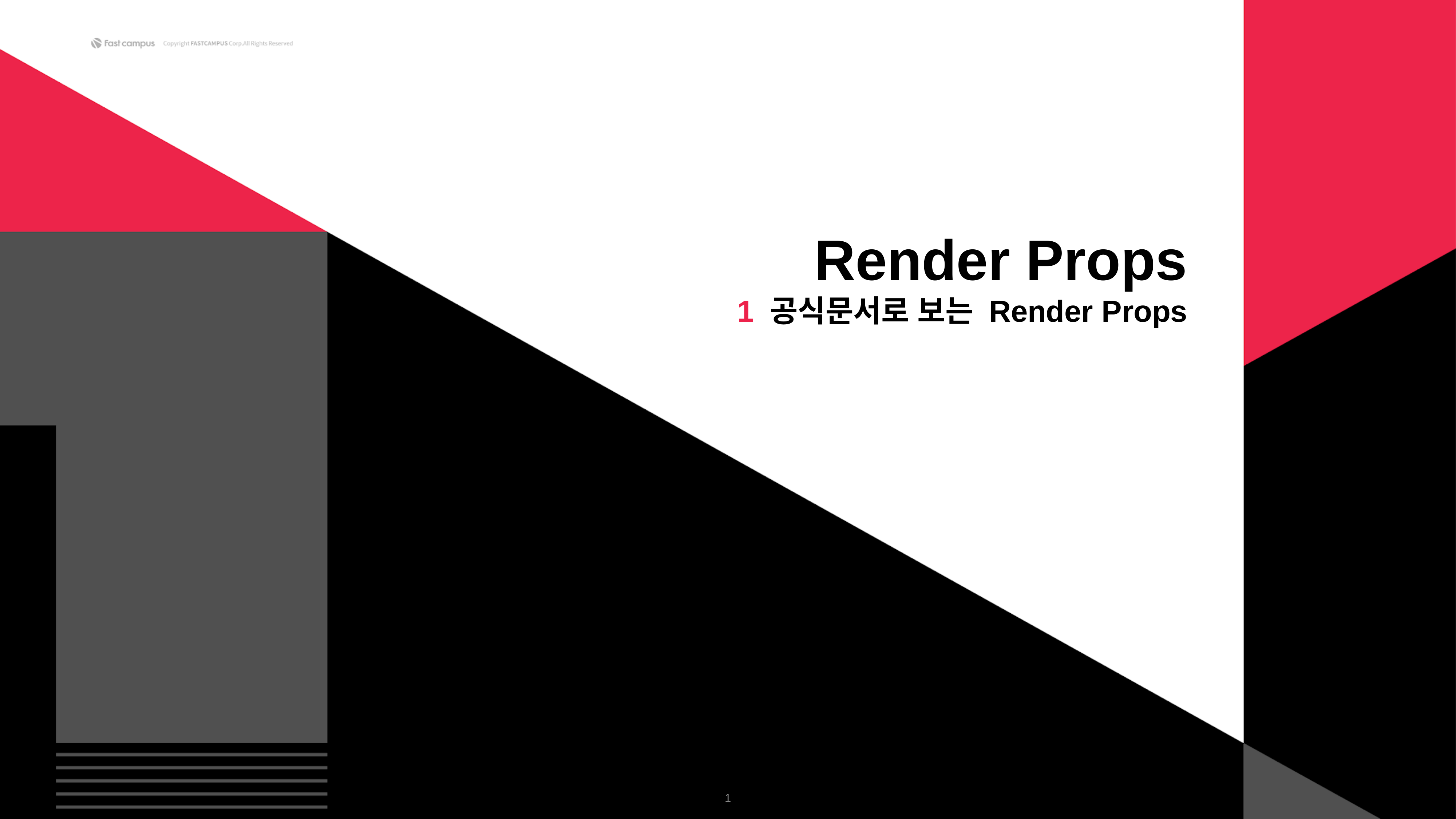

Render Props
1 공식문서로 보는 Render Props
1